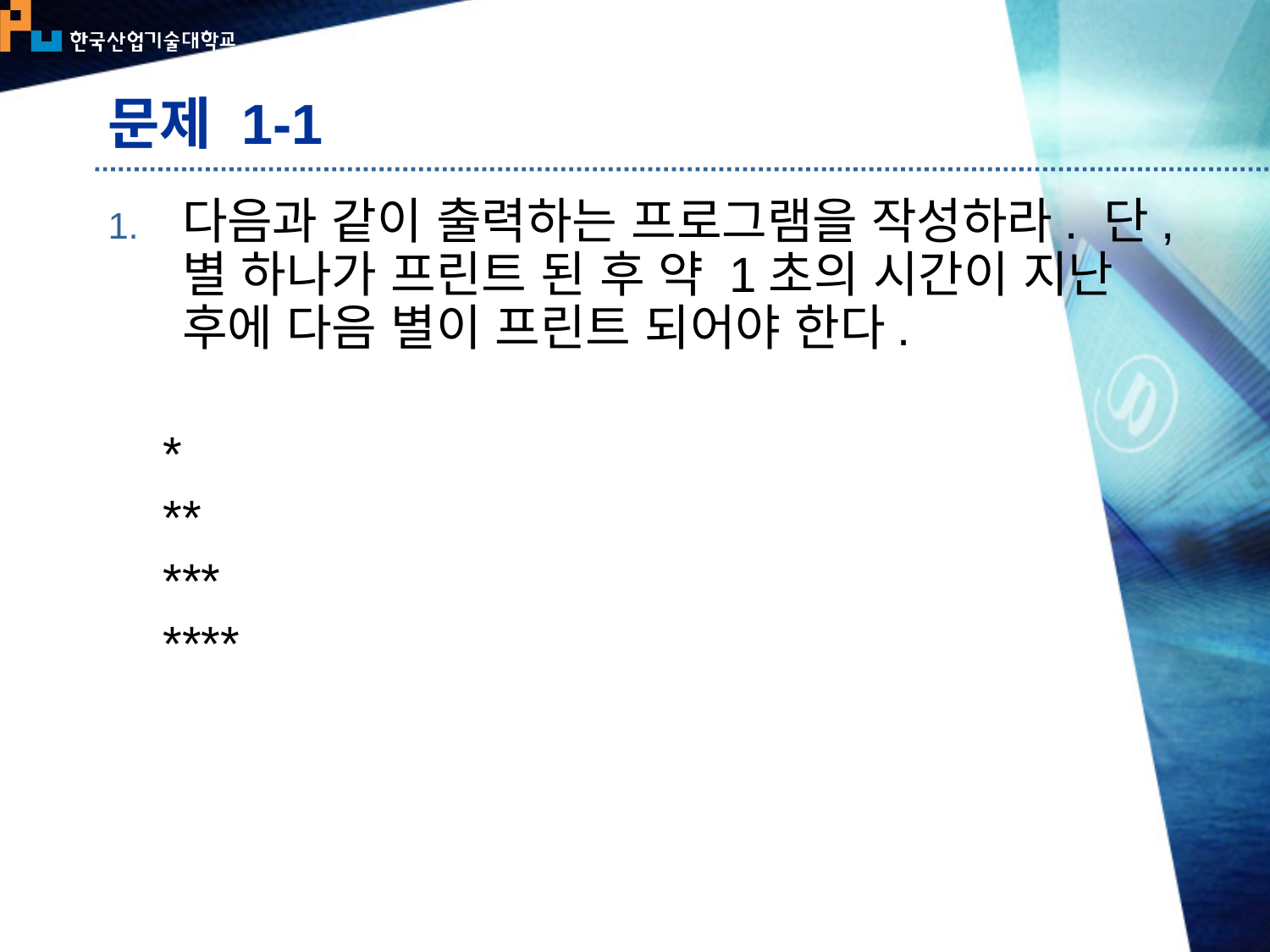

# 문제 1-1
다음과 같이 출력하는 프로그램을 작성하라. 단, 별 하나가 프린트 된 후 약 1초의 시간이 지난 후에 다음 별이 프린트 되어야 한다.

    *
    **
    ***
    ****